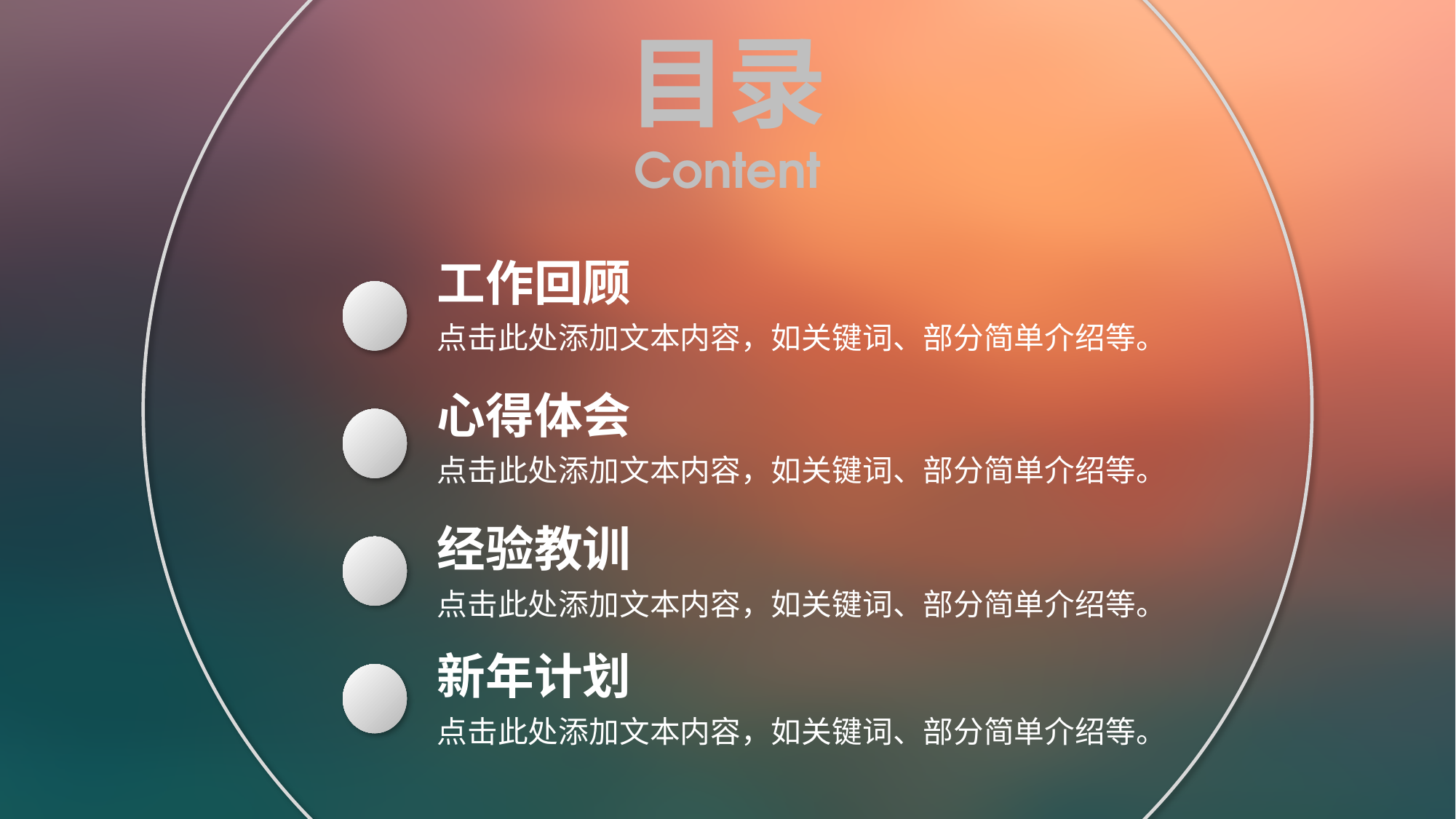

目录
Content
工作回顾
点击此处添加文本内容，如关键词、部分简单介绍等。
心得体会
点击此处添加文本内容，如关键词、部分简单介绍等。
经验教训
点击此处添加文本内容，如关键词、部分简单介绍等。
新年计划
点击此处添加文本内容，如关键词、部分简单介绍等。